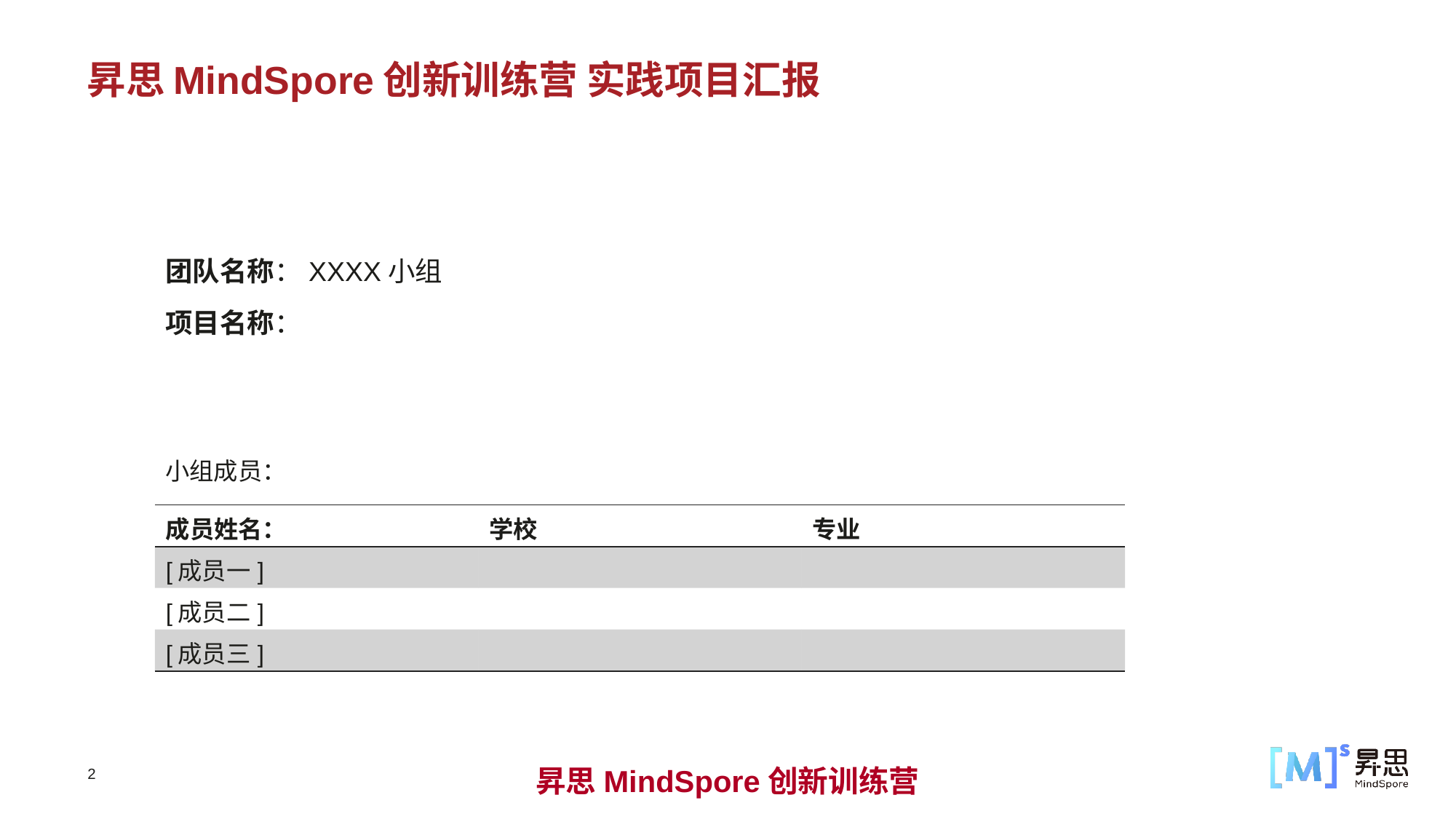

昇思MindSpore创新训练营 实践项目汇报
团队名称：XXXX小组
项目名称：
小组成员：
| 成员姓名： | 学校 | 专业 |
| --- | --- | --- |
| [成员一] |  |  |
| [成员二] |  |  |
| [成员三] |  |  |